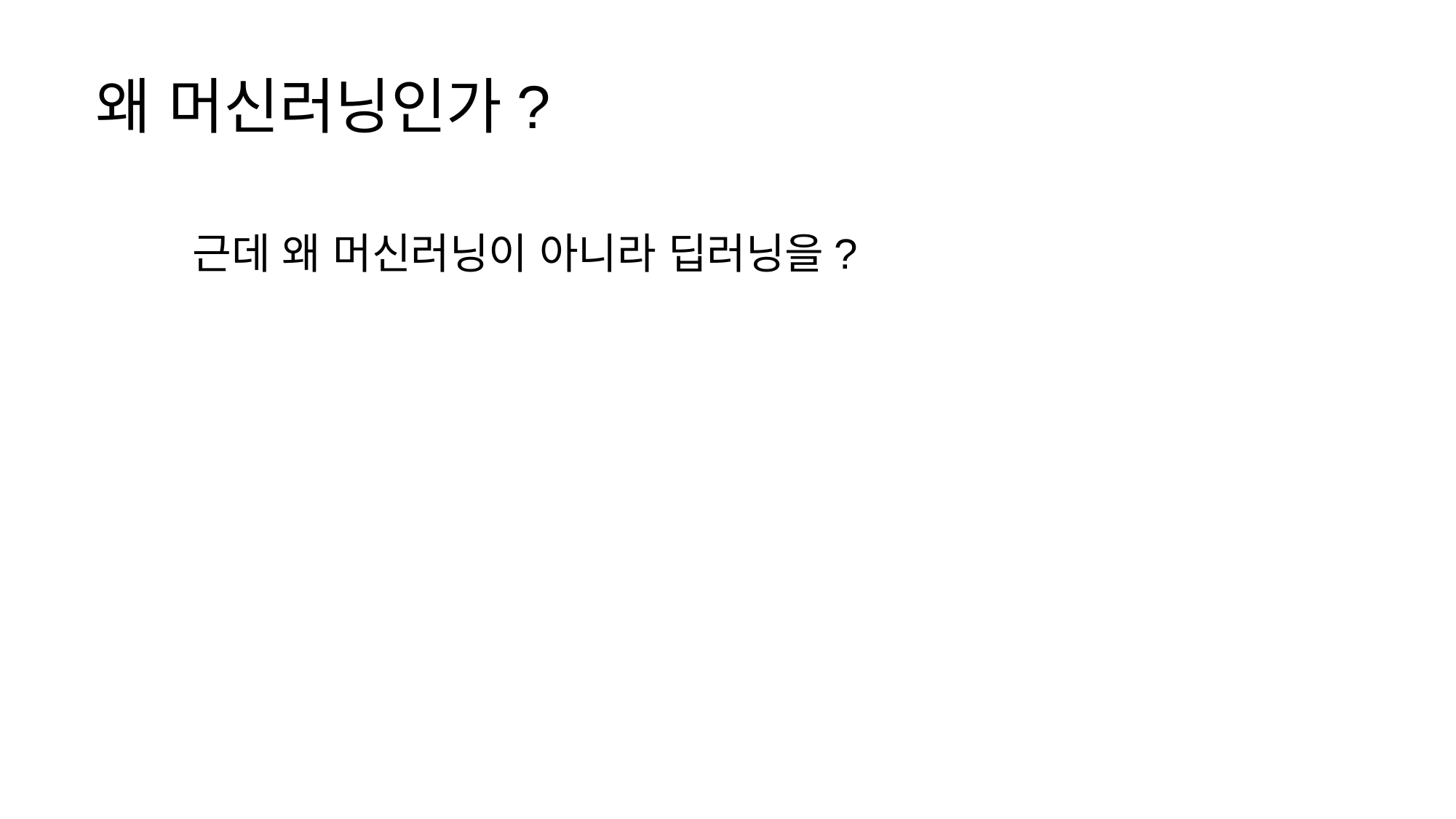

왜 머신러닝인가?
근데 왜 머신러닝이 아니라 딥러닝을?